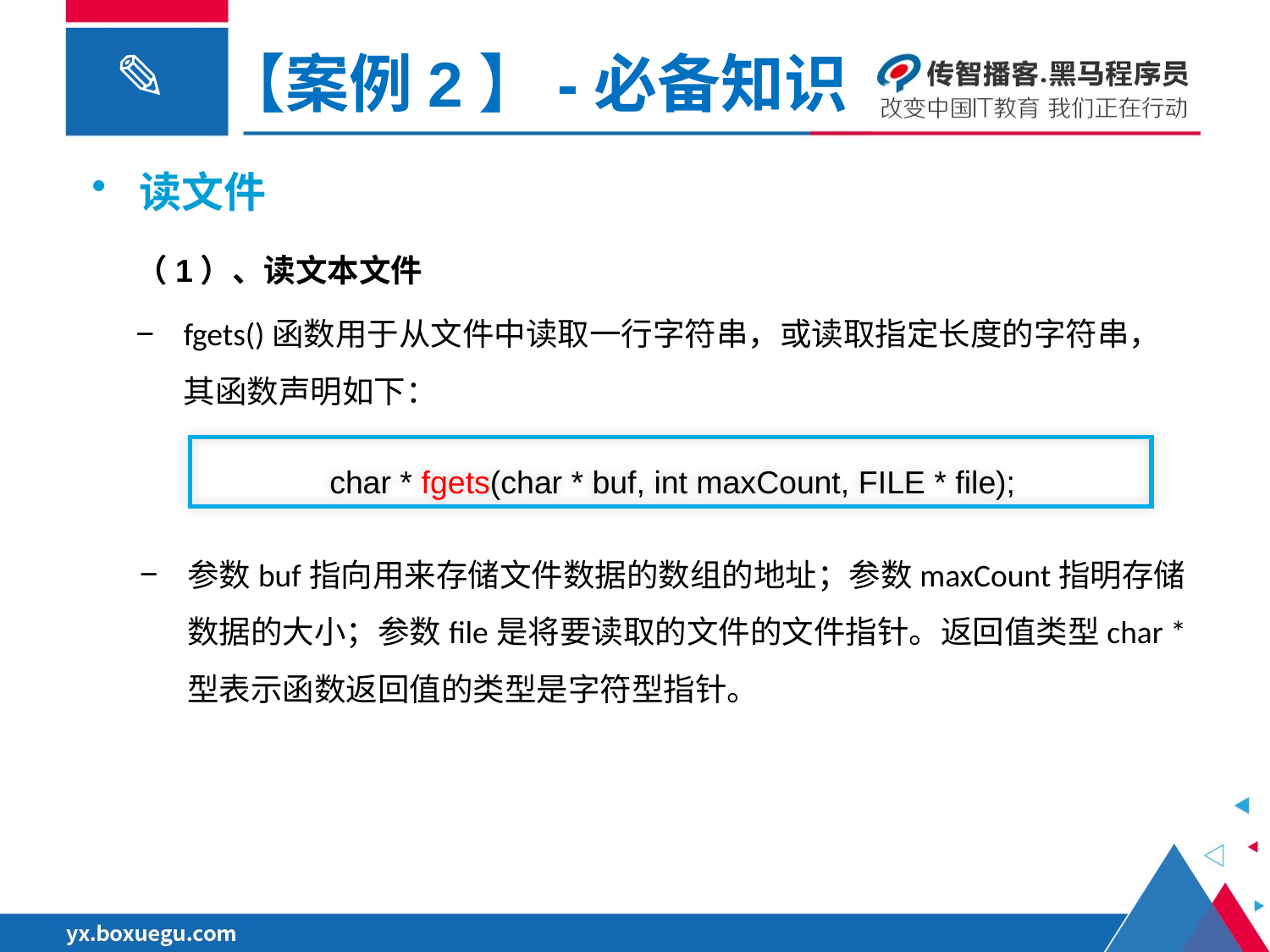

【案例2】-必备知识
读文件
（1）、读文本文件
fgets()函数用于从文件中读取一行字符串，或读取指定长度的字符串，其函数声明如下：
	char * fgets(char * buf, int maxCount, FILE * file);
参数buf指向用来存储文件数据的数组的地址；参数maxCount指明存储数据的大小；参数file是将要读取的文件的文件指针。返回值类型char *型表示函数返回值的类型是字符型指针。